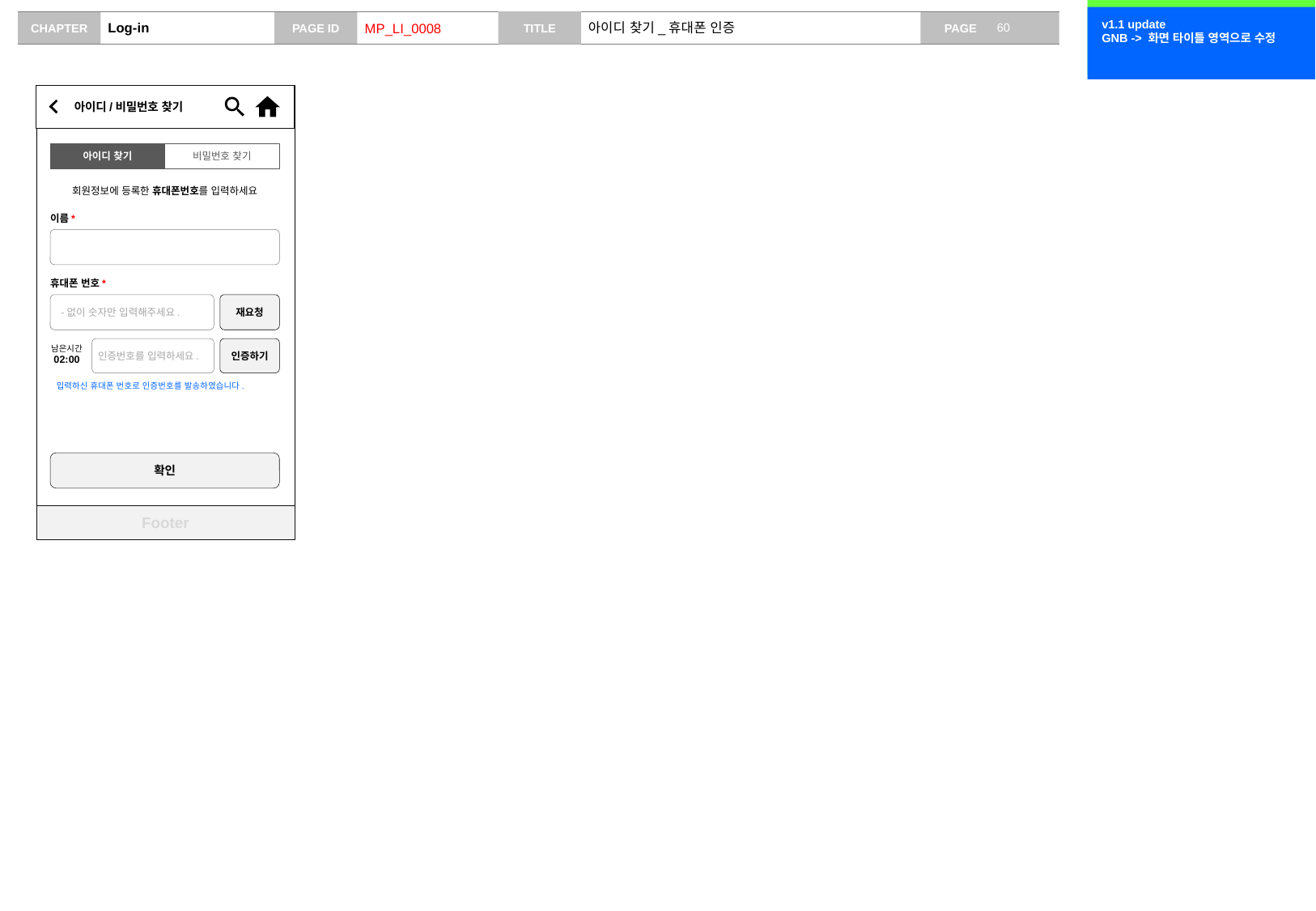

v0.5 update
모바일 화면 추가
v1.1 update
GNB -> 화면 타이틀 영역으로 수정

# Log-in
MP_LI_0008
아이디 찾기_휴대폰 인증

아이디/비밀번호 찾기

아이디 찾기
비밀번호 찾기
회원정보에 등록한 휴대폰번호를 입력하세요
이름*

휴대폰 번호*
재요청
-없이 숫자만 입력해주세요.
인증하기
인증번호를 입력하세요.
남은시간
02:00
입력하신 휴대폰 번호로 인증번호를 발송하였습니다.
확인
Footer